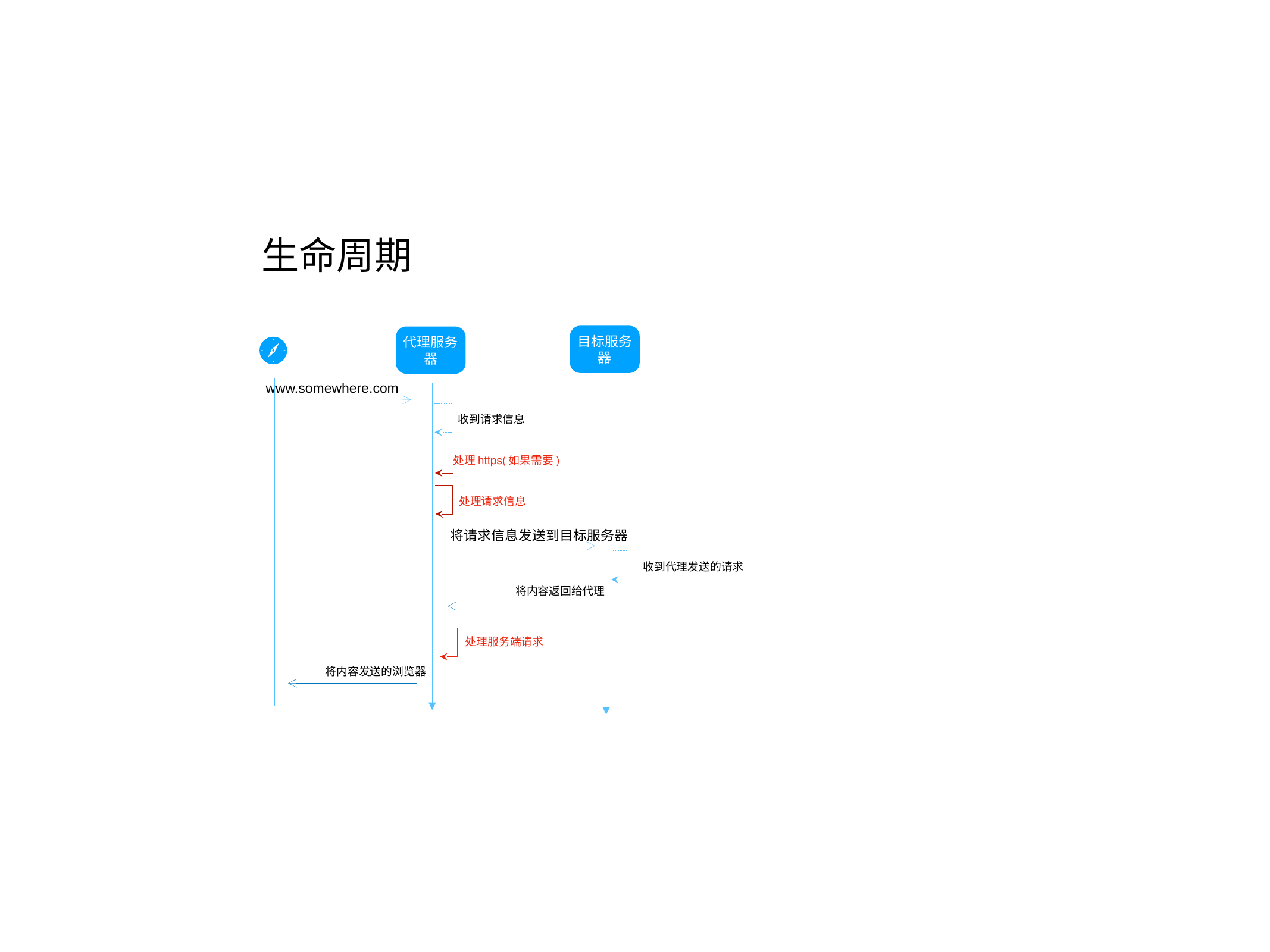

# 生命周期
目标服务器
代理服务器

www.somewhere.com

收到请求信息

处理https(如果需要)

处理请求信息
将请求信息发送到目标服务器

收到代理发送的请求
将内容返回给代理

处理服务端请求
将内容发送的浏览器